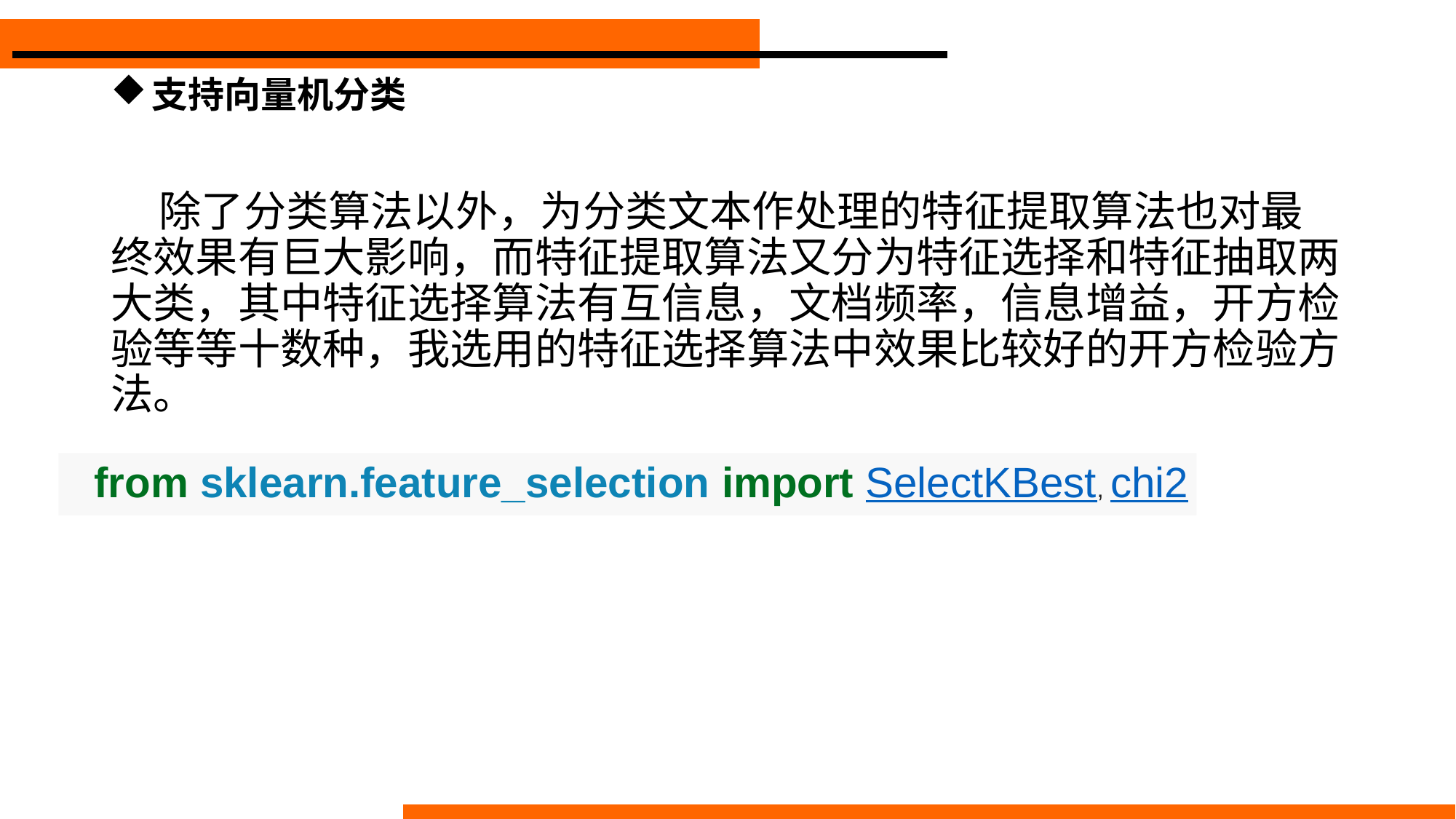

# 支持向量机分类
    除了分类算法以外，为分类文本作处理的特征提取算法也对最终效果有巨大影响，而特征提取算法又分为特征选择和特征抽取两大类，其中特征选择算法有互信息，文档频率，信息增益，开方检验等等十数种，我选用的特征选择算法中效果比较好的开方检验方法。

   from sklearn.feature_selection import SelectKBest, chi2